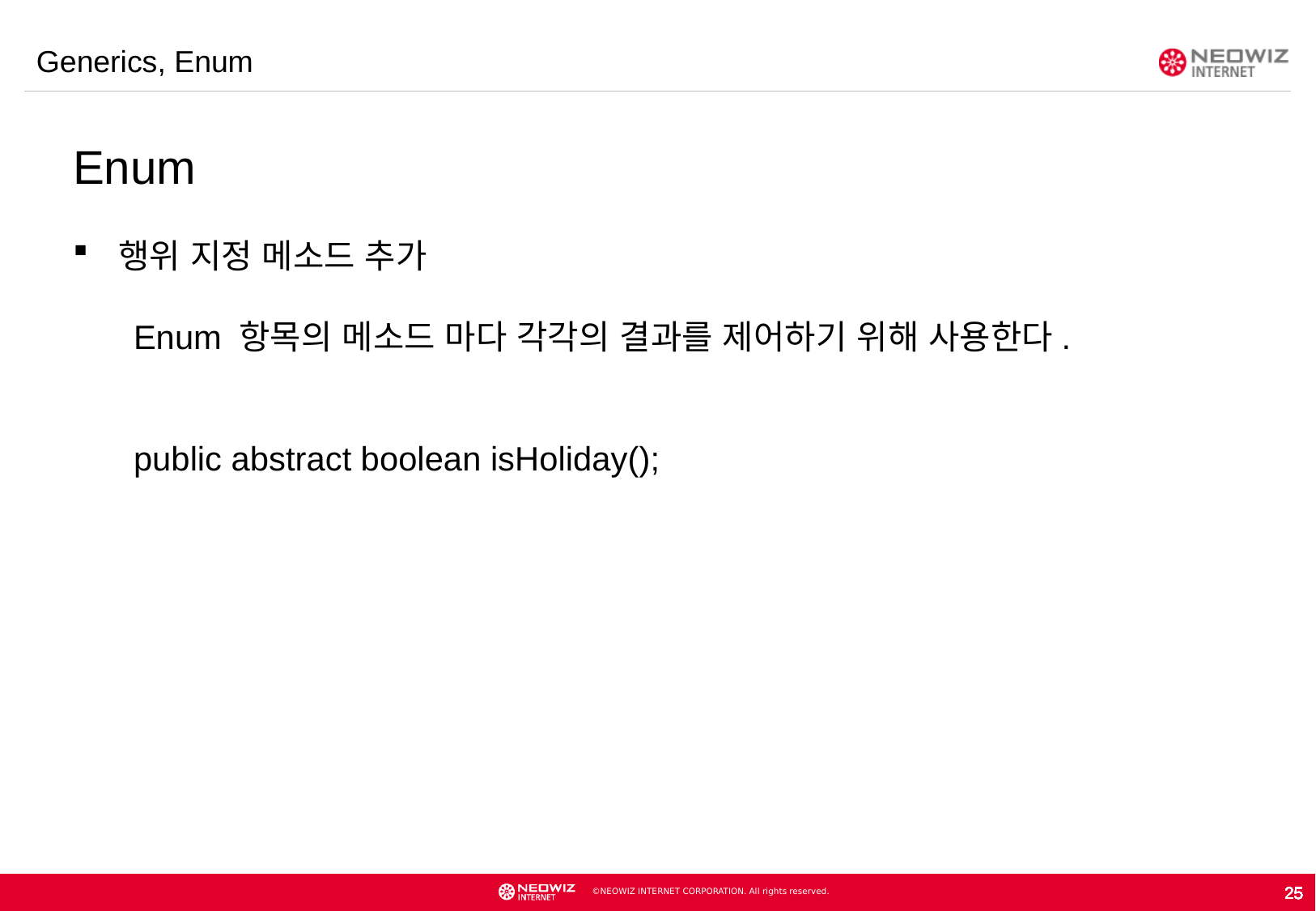

Generics, Enum

Enum

행위 지정 메소드 추가

Enum 항목의 메소드 마다 각각의 결과를 제어하기 위해 사용한다.

public abstract boolean isHoliday();
25
25
25
25
25
25
25
25
25
25
25
25
25
25